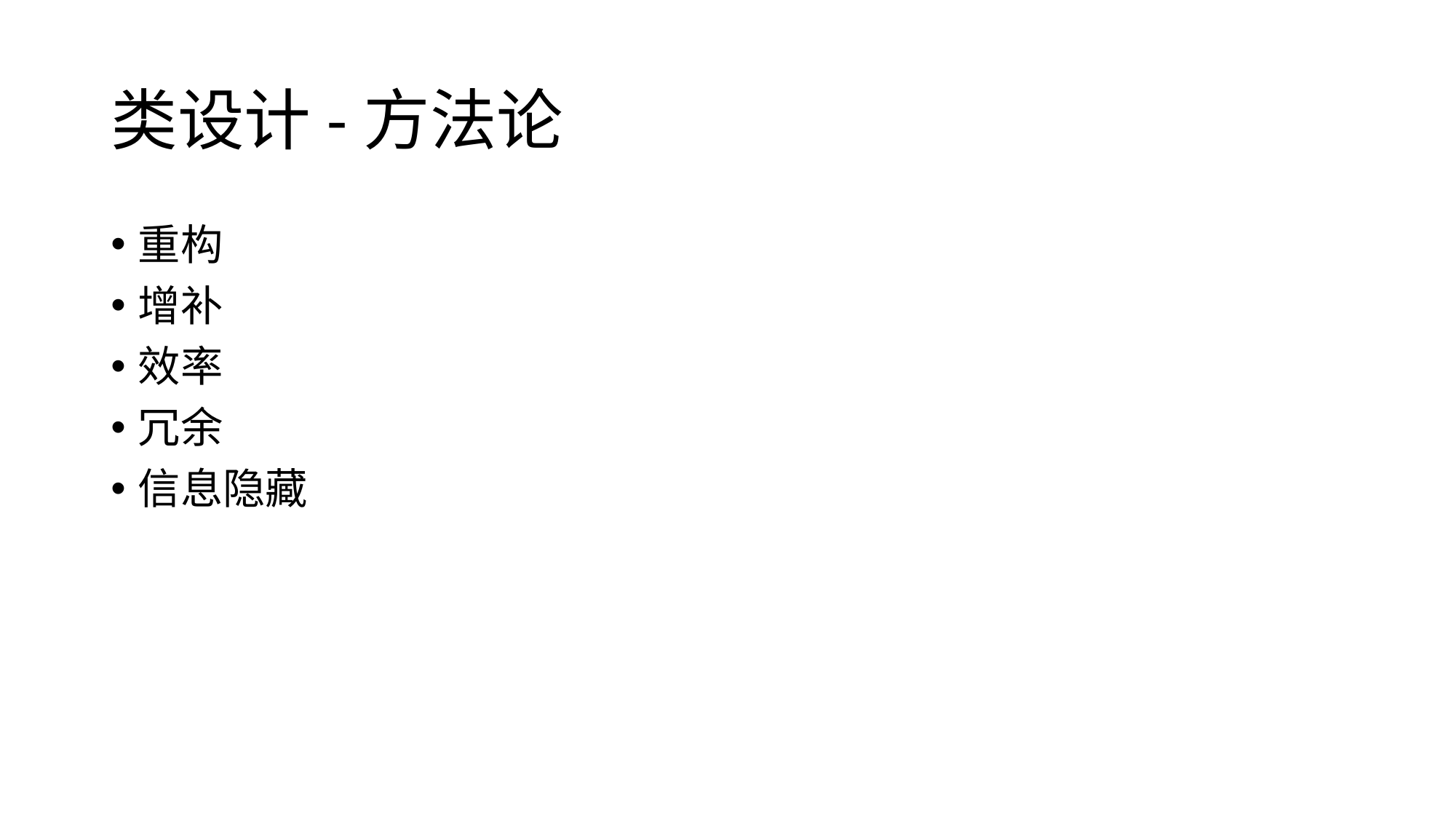

# 类设计-方法论
重构
增补
效率
冗余
信息隐藏